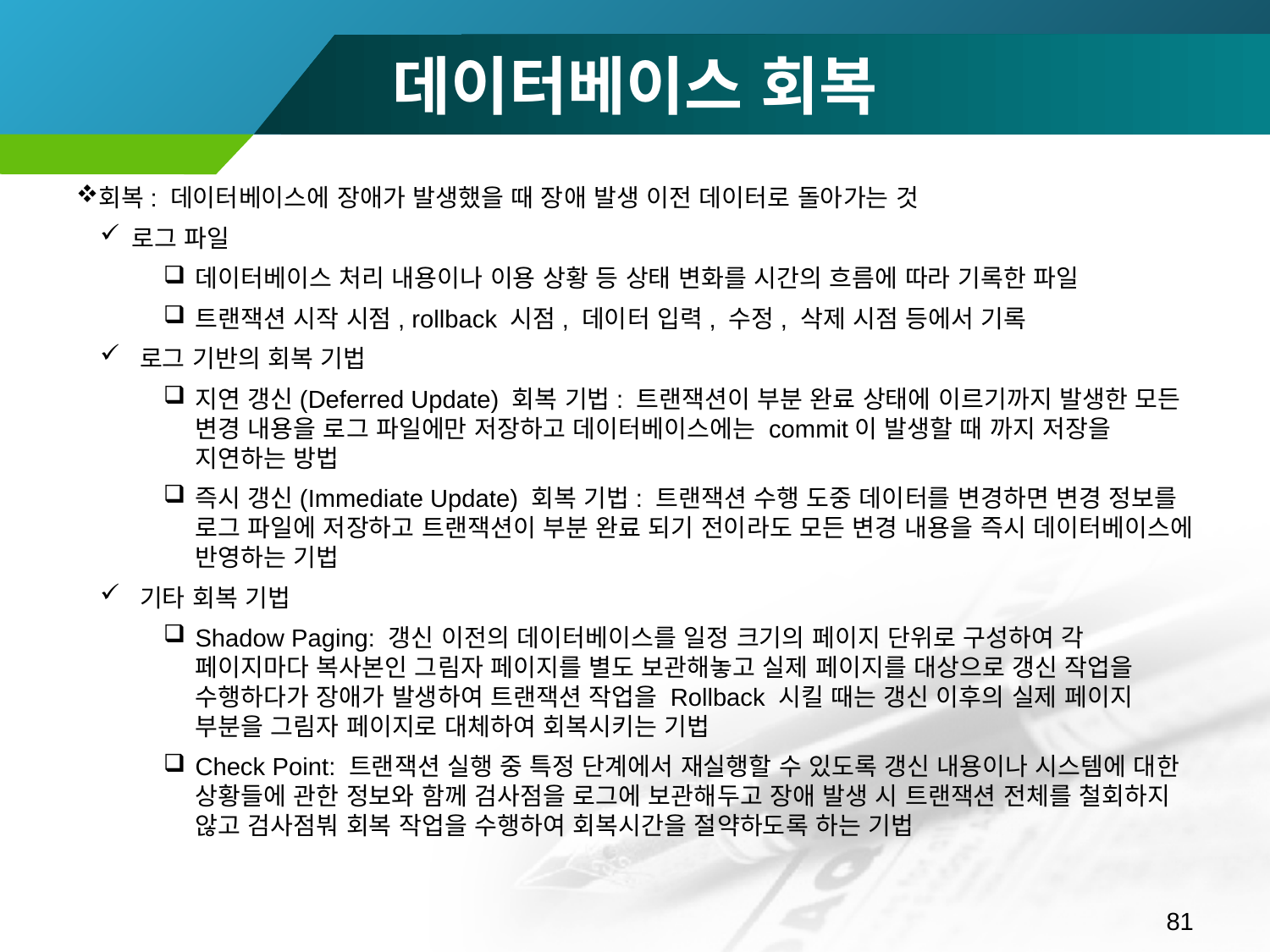

# 데이터베이스 회복
회복: 데이터베이스에 장애가 발생했을 때 장애 발생 이전 데이터로 돌아가는 것
로그 파일
데이터베이스 처리 내용이나 이용 상황 등 상태 변화를 시간의 흐름에 따라 기록한 파일
트랜잭션 시작 시점, rollback 시점, 데이터 입력, 수정, 삭제 시점 등에서 기록
로그 기반의 회복 기법
지연 갱신(Deferred Update) 회복 기법: 트랜잭션이 부분 완료 상태에 이르기까지 발생한 모든 변경 내용을 로그 파일에만 저장하고 데이터베이스에는 commit이 발생할 때 까지 저장을 지연하는 방법
즉시 갱신(Immediate Update) 회복 기법: 트랜잭션 수행 도중 데이터를 변경하면 변경 정보를 로그 파일에 저장하고 트랜잭션이 부분 완료 되기 전이라도 모든 변경 내용을 즉시 데이터베이스에 반영하는 기법
기타 회복 기법
Shadow Paging: 갱신 이전의 데이터베이스를 일정 크기의 페이지 단위로 구성하여 각 페이지마다 복사본인 그림자 페이지를 별도 보관해놓고 실제 페이지를 대상으로 갱신 작업을 수행하다가 장애가 발생하여 트랜잭션 작업을 Rollback 시킬 때는 갱신 이후의 실제 페이지 부분을 그림자 페이지로 대체하여 회복시키는 기법
Check Point: 트랜잭션 실행 중 특정 단계에서 재실행할 수 있도록 갱신 내용이나 시스템에 대한 상황들에 관한 정보와 함께 검사점을 로그에 보관해두고 장애 발생 시 트랜잭션 전체를 철회하지 않고 검사점붜 회복 작업을 수행하여 회복시간을 절약하도록 하는 기법

81